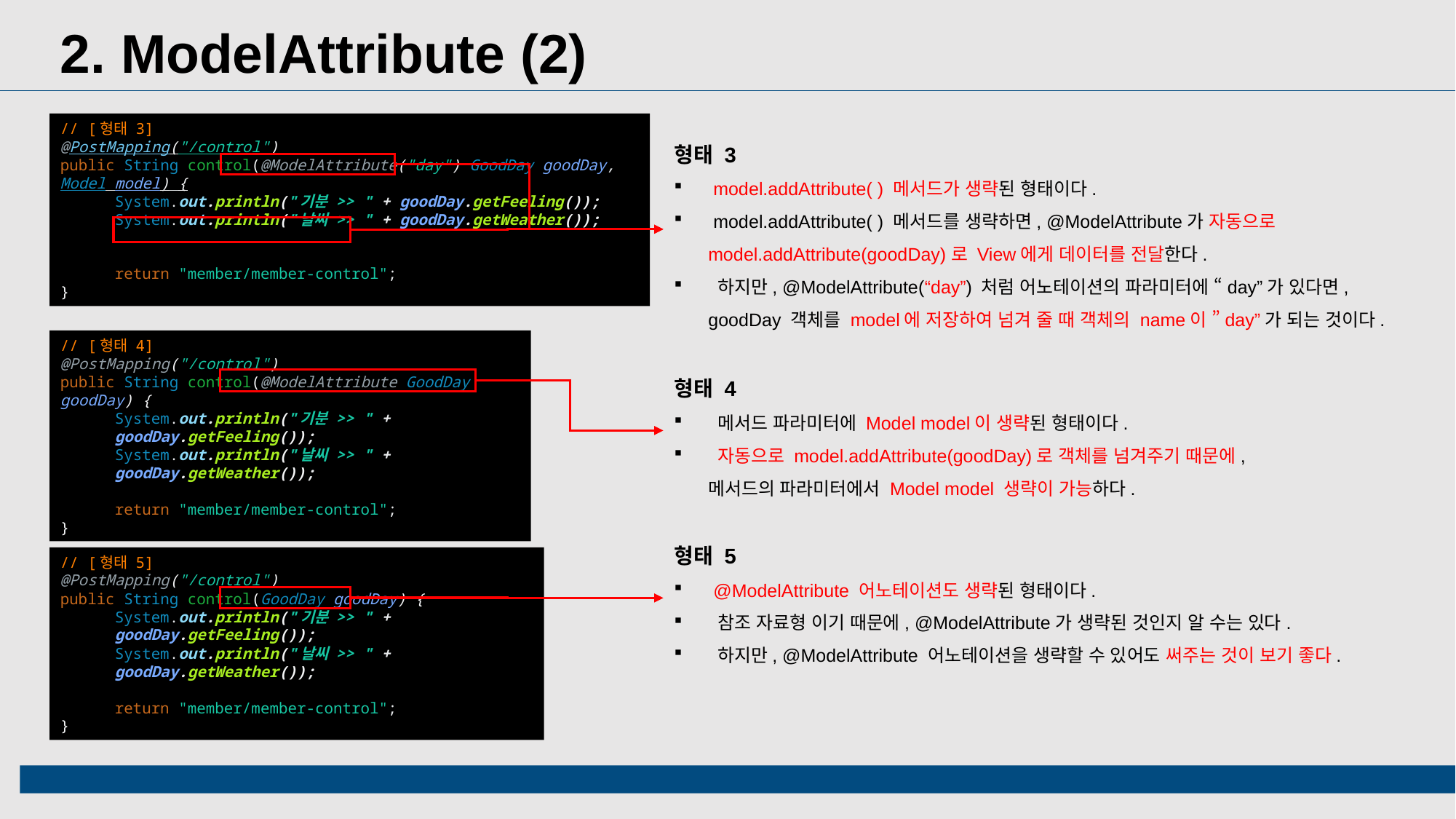

2. ModelAttribute (2)
// [형태 3]
@PostMapping("/control")
public String control(@ModelAttribute("day") GoodDay goodDay, Model model) {
System.out.println("기분 >> " + goodDay.getFeeling());
System.out.println("날씨 >> " + goodDay.getWeather());

return "member/member-control";
}
형태 3
 model.addAttribute( ) 메서드가 생략된 형태이다.
 model.addAttribute( ) 메서드를 생략하면, @ModelAttribute가 자동으로 model.addAttribute(goodDay)로 View에게 데이터를 전달한다.
 하지만, @ModelAttribute(“day”) 처럼 어노테이션의 파라미터에 “day”가 있다면, goodDay 객체를 model에 저장하여 넘겨 줄 때 객체의 name이 ”day”가 되는 것이다.

// [형태 4]
@PostMapping("/control")
public String control(@ModelAttribute GoodDay goodDay) {
System.out.println("기분 >> " + goodDay.getFeeling());
System.out.println("날씨 >> " + goodDay.getWeather());

return "member/member-control";
}
형태 4
 메서드 파라미터에 Model model이 생략된 형태이다.
 자동으로 model.addAttribute(goodDay)로 객체를 넘겨주기 때문에, 메서드의 파라미터에서 Model model 생략이 가능하다.

형태 5
 @ModelAttribute 어노테이션도 생략된 형태이다.
 참조 자료형 이기 때문에, @ModelAttribute가 생략된 것인지 알 수는 있다.
 하지만, @ModelAttribute 어노테이션을 생략할 수 있어도 써주는 것이 보기 좋다.
// [형태 5]
@PostMapping("/control")
public String control(GoodDay goodDay) {
System.out.println("기분 >> " + goodDay.getFeeling());
System.out.println("날씨 >> " + goodDay.getWeather());

return "member/member-control";
}